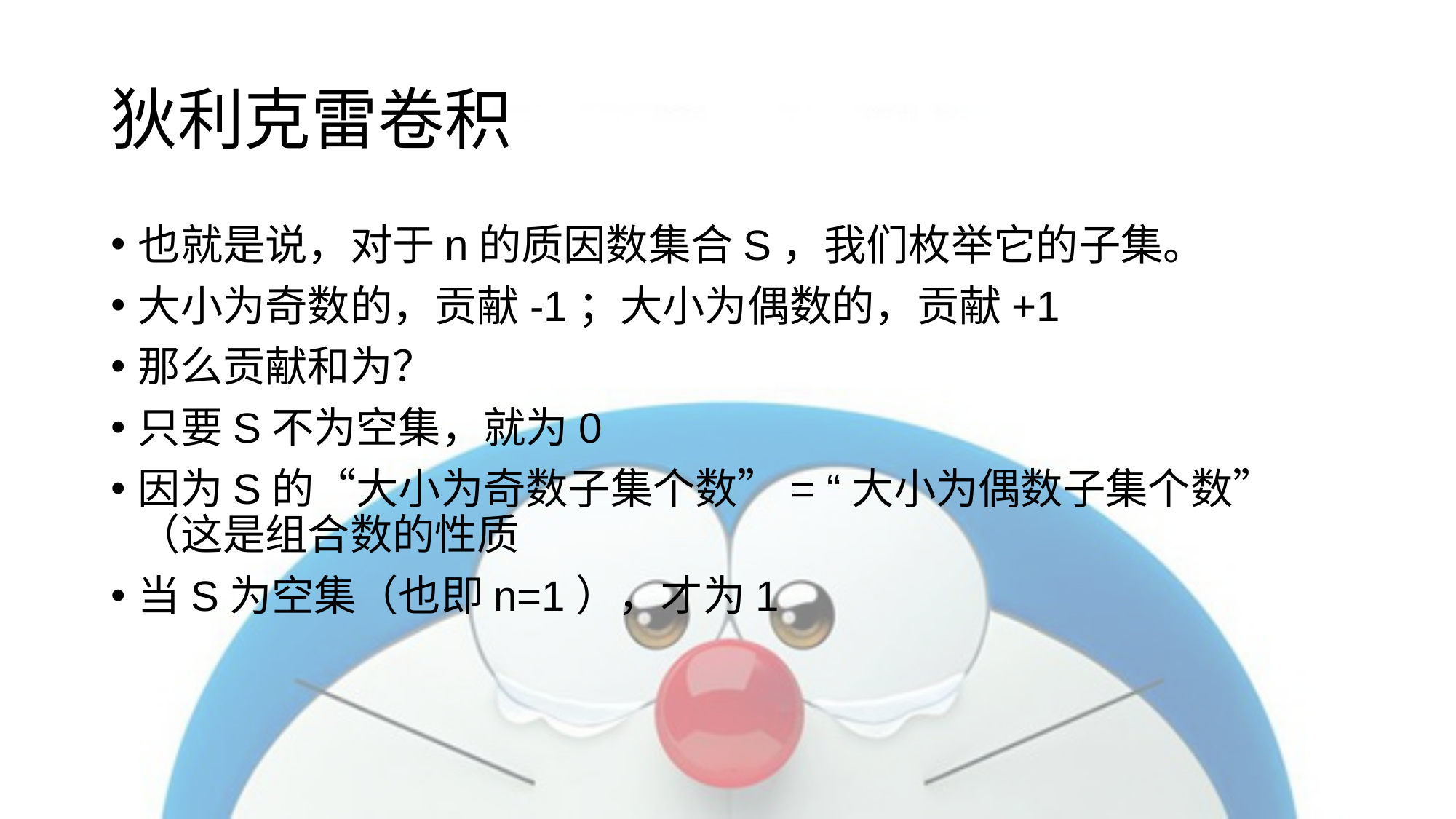

# 狄利克雷卷积
也就是说，对于n的质因数集合S，我们枚举它的子集。
大小为奇数的，贡献-1；大小为偶数的，贡献+1
那么贡献和为？
只要S不为空集，就为0
因为S的“大小为奇数子集个数”= “大小为偶数子集个数”（这是组合数的性质
当S为空集（也即n=1），才为1